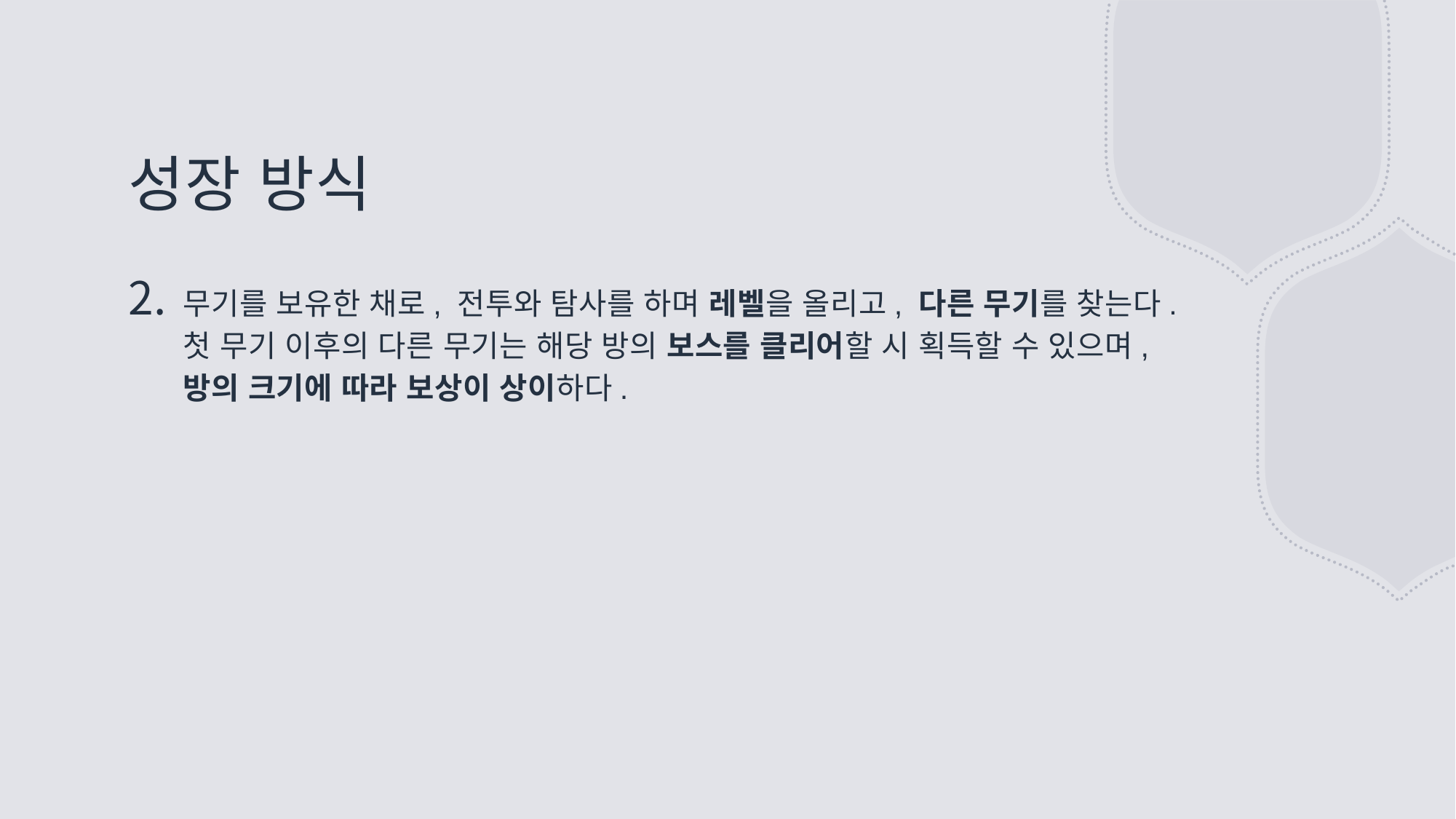

# 성장 방식
무기를 보유한 채로, 전투와 탐사를 하며 레벨을 올리고, 다른 무기를 찾는다.
첫 무기 이후의 다른 무기는 해당 방의 보스를 클리어할 시 획득할 수 있으며, 방의 크기에 따라 보상이 상이하다.